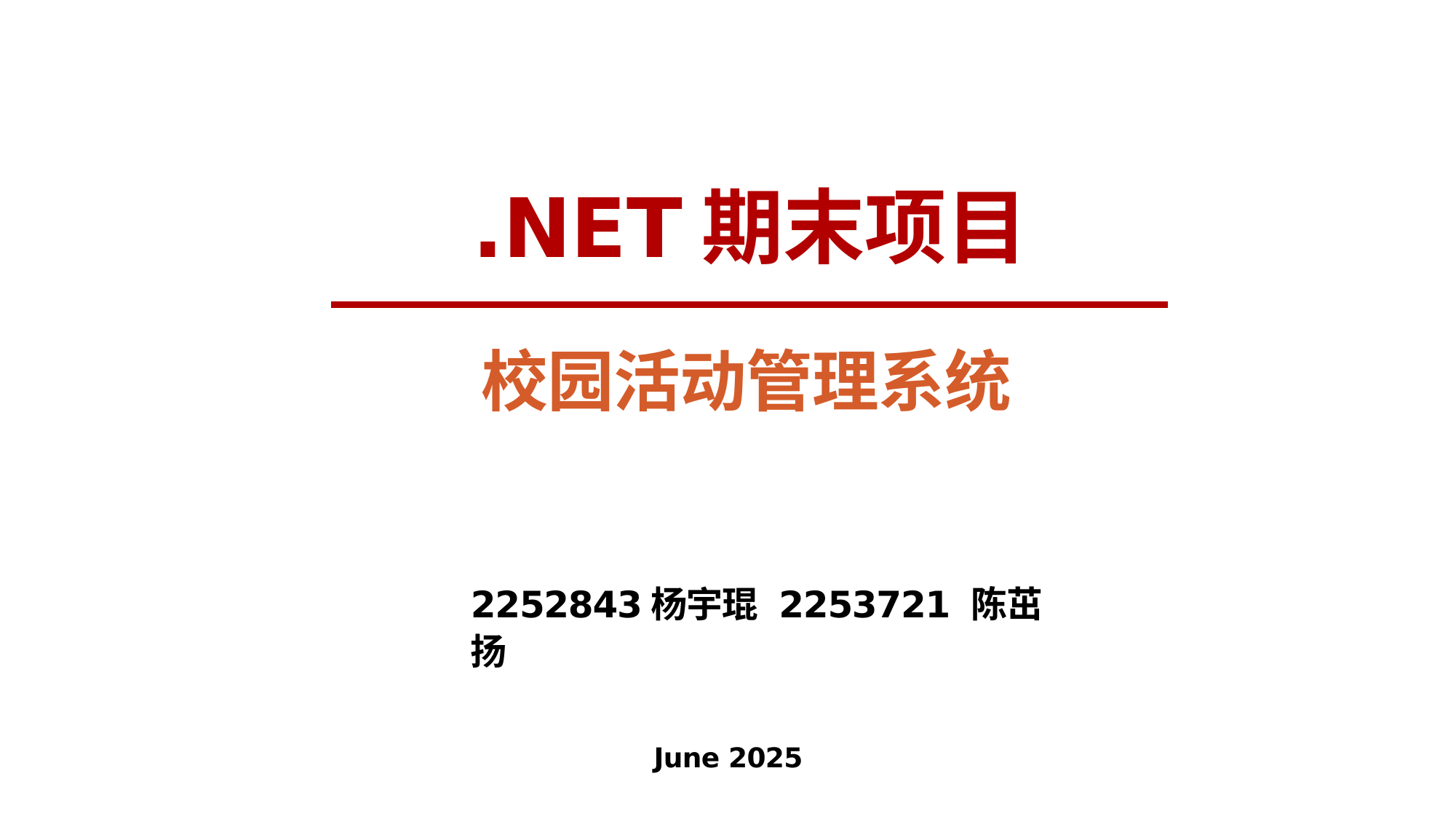

.NET期末项目

校园活动管理系统
2252843杨宇琨 2253721 陈茁扬

June 2025